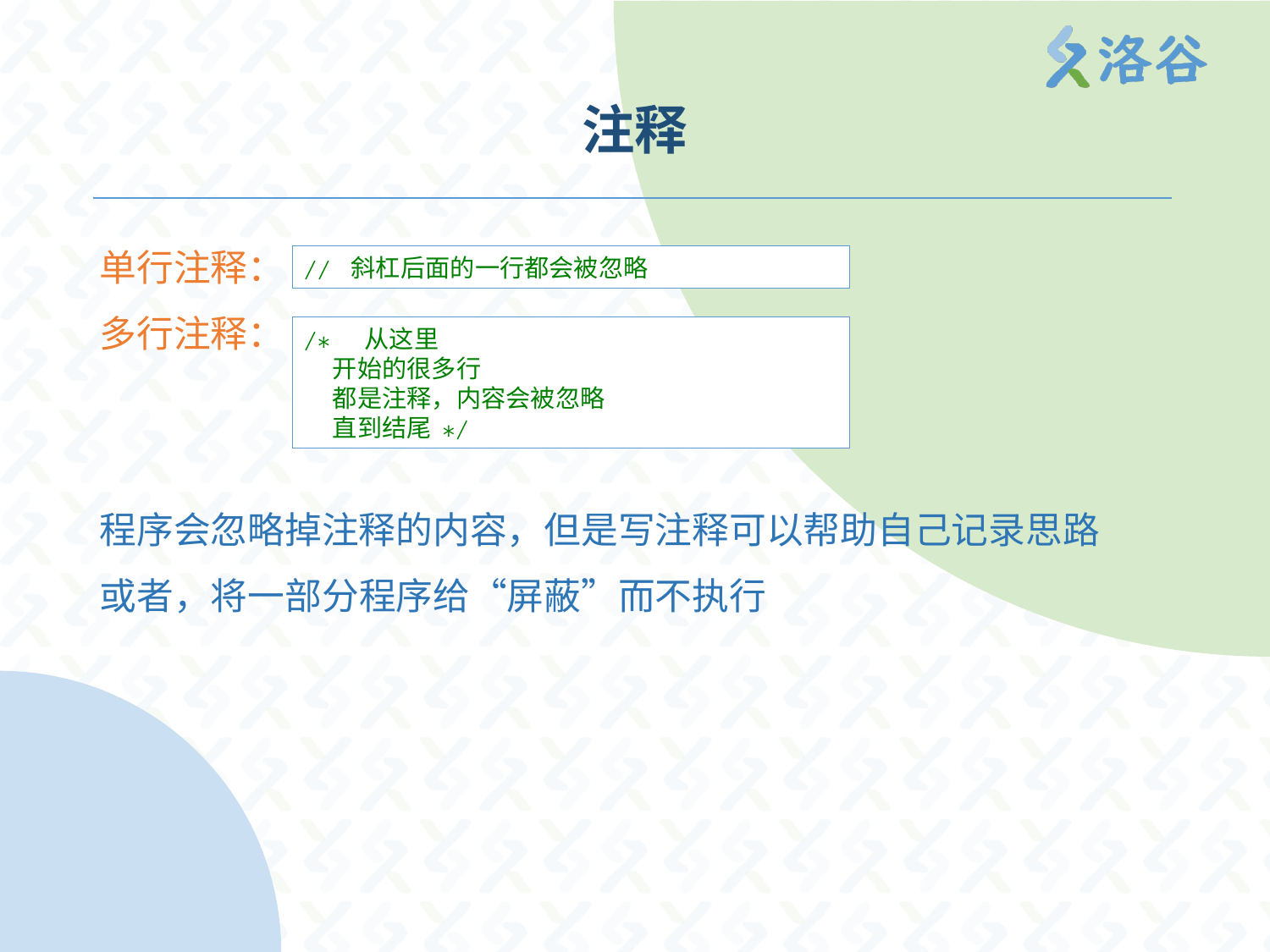

# 注释
单行注释：
多行注释：

程序会忽略掉注释的内容，但是写注释可以帮助自己记录思路
或者，将一部分程序给“屏蔽”而不执行
// 斜杠后面的一行都会被忽略
/*  从这里
    开始的很多行
    都是注释，内容会被忽略
    直到结尾 */